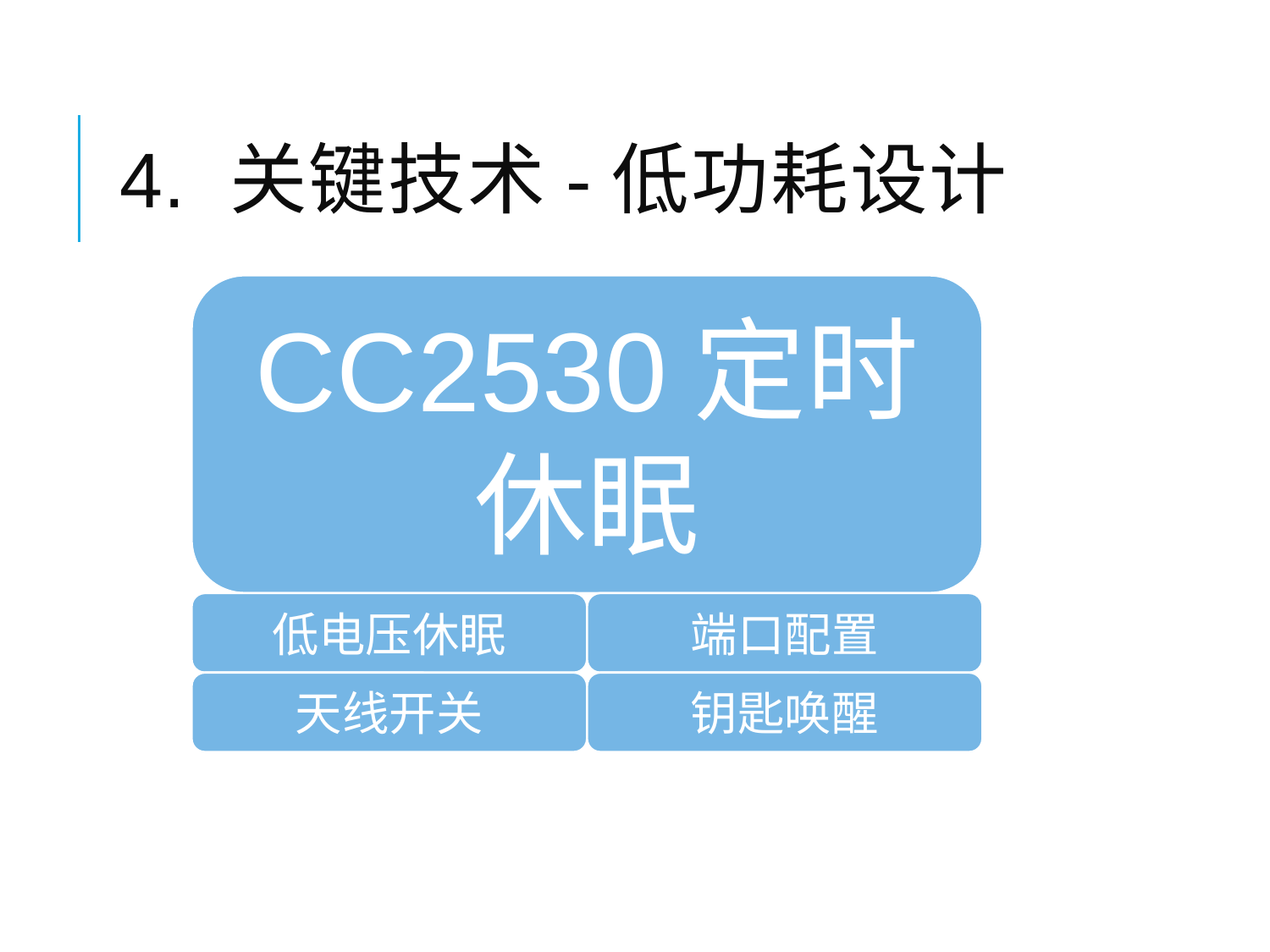

# 4. 关键技术-低功耗设计
CC2530定时休眠
低电压休眠
天线开关
端口配置
钥匙唤醒